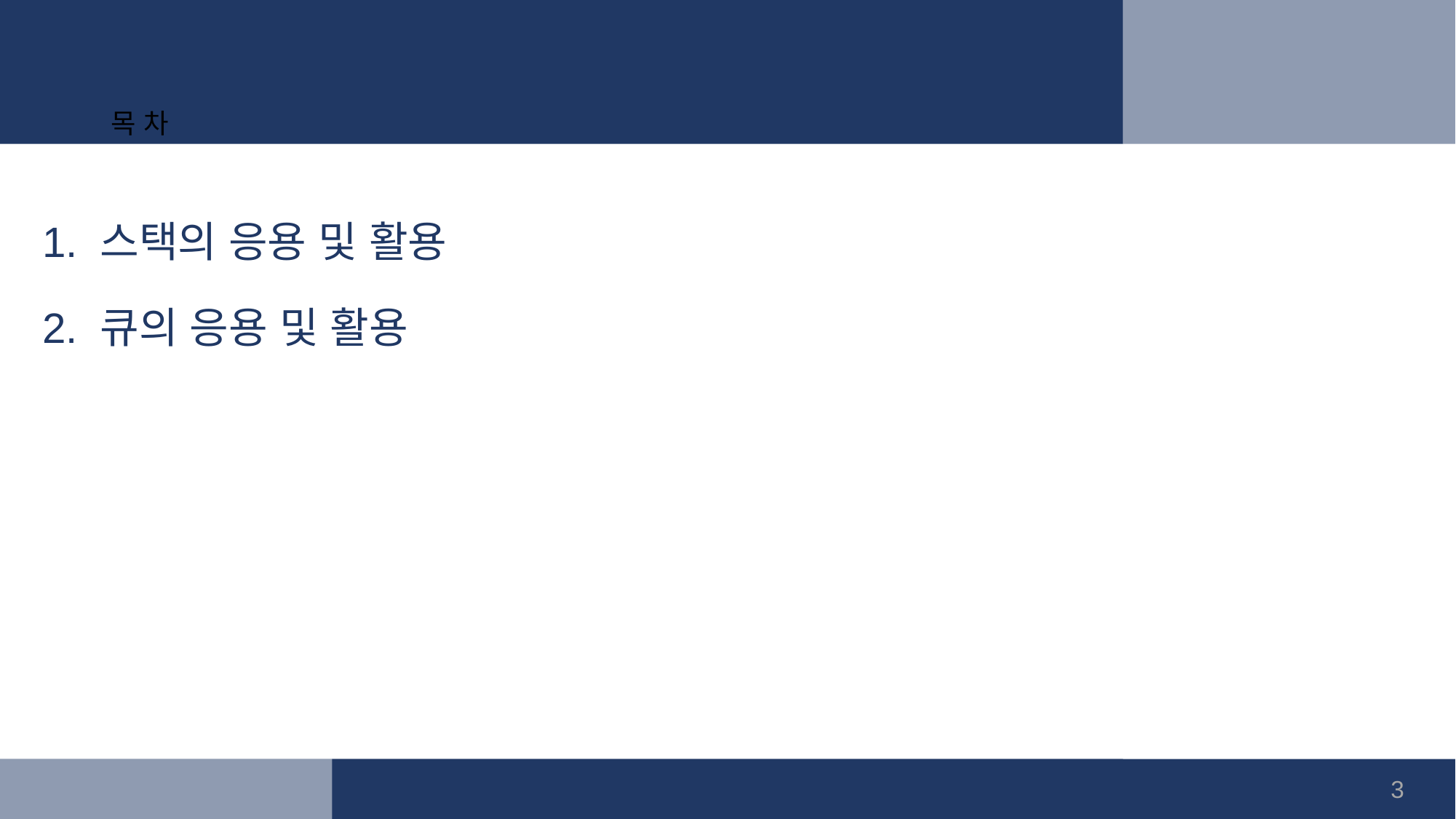

# 목 차
1. 스택의 응용 및 활용
2. 큐의 응용 및 활용
3